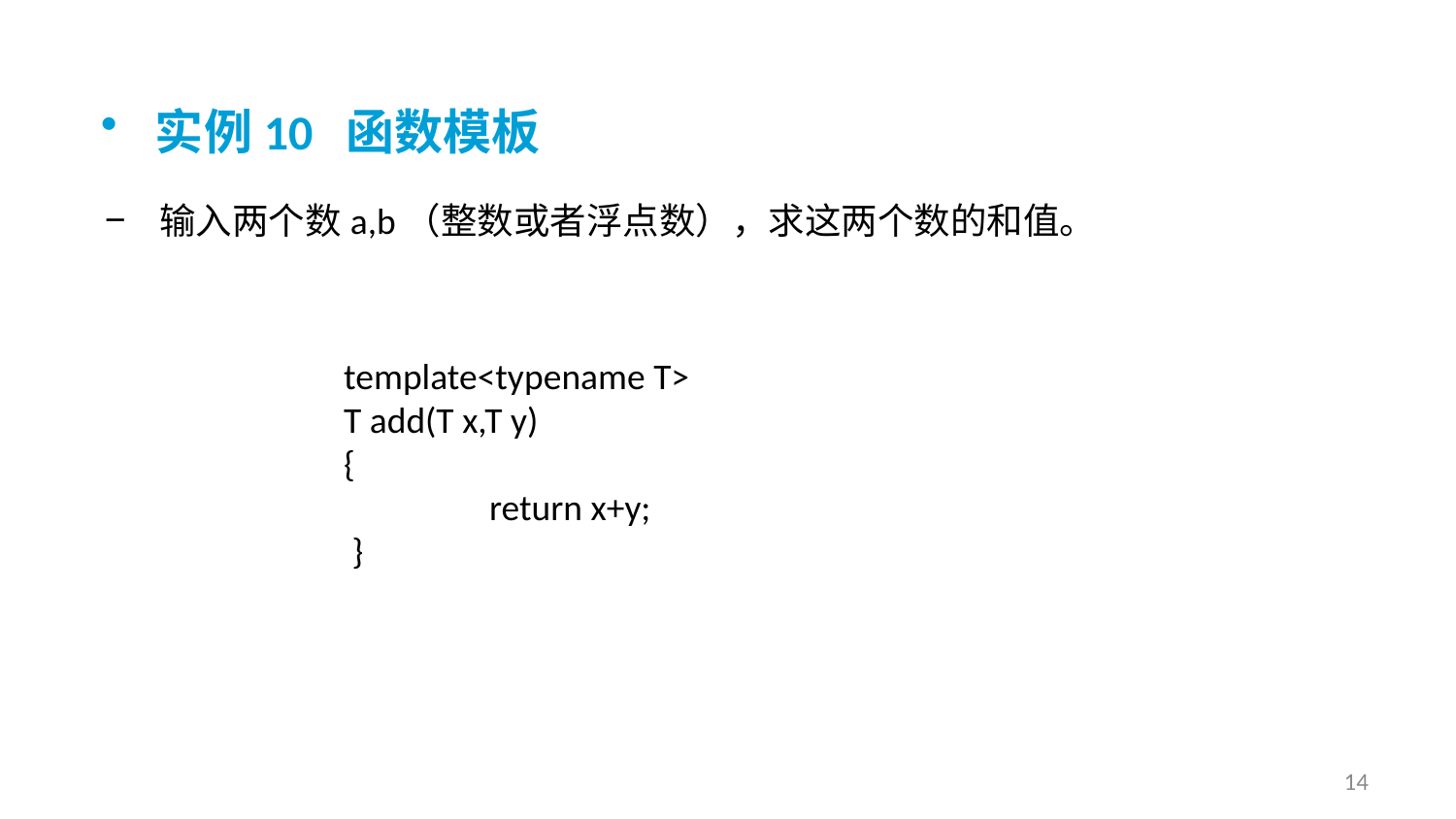

实例10
函数模板
输入两个数a,b（整数或者浮点数），求这两个数的和值。
template<typename T>
T add(T x,T y)
{
	return x+y;
 }
14